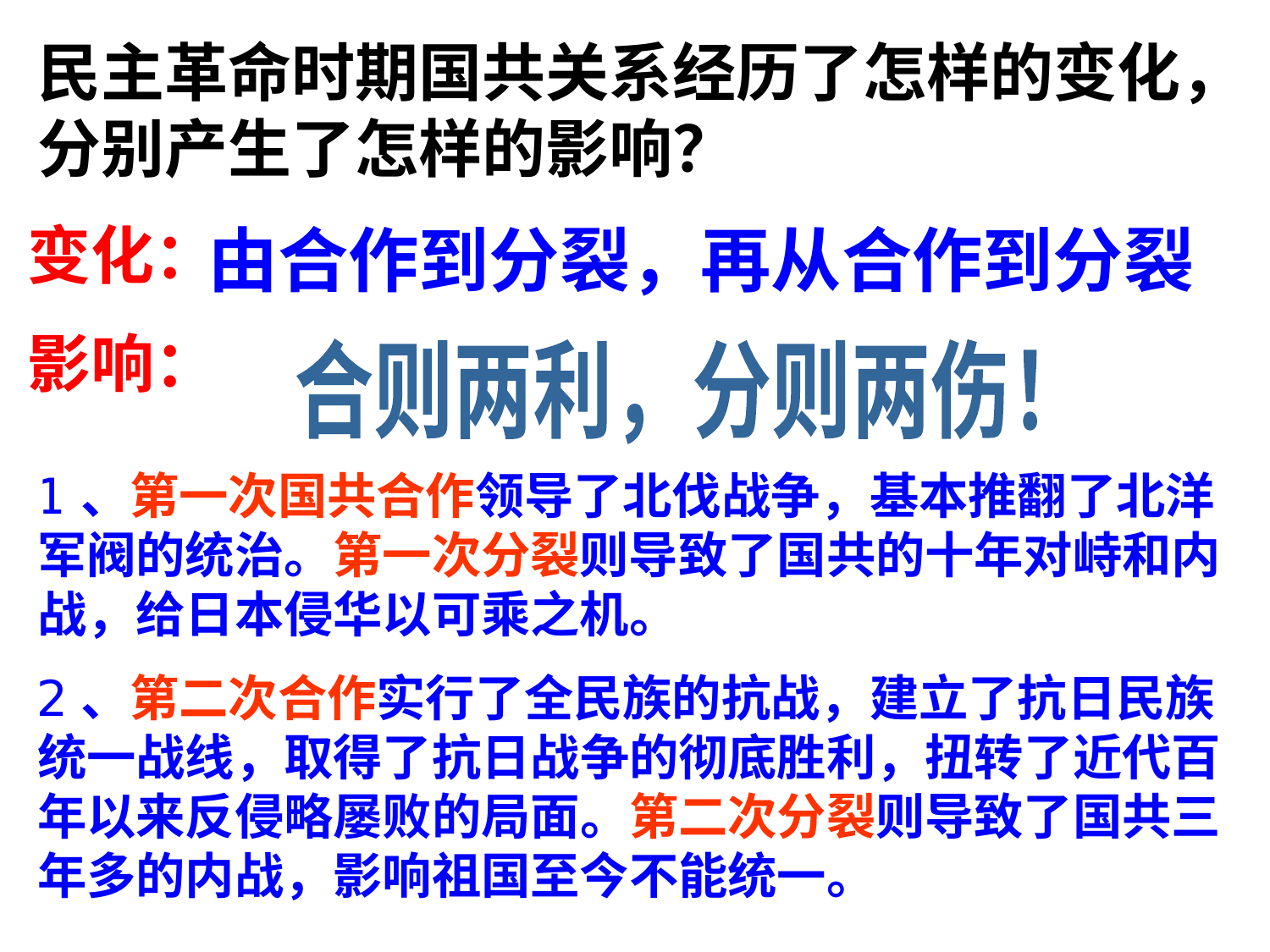

民主革命时期国共关系经历了怎样的变化，分别产生了怎样的影响？
变化：
影响：
由合作到分裂，再从合作到分裂
合则两利，分则两伤！
1、第一次国共合作领导了北伐战争，基本推翻了北洋军阀的统治。第一次分裂则导致了国共的十年对峙和内战，给日本侵华以可乘之机。
2、第二次合作实行了全民族的抗战，建立了抗日民族统一战线，取得了抗日战争的彻底胜利，扭转了近代百年以来反侵略屡败的局面。第二次分裂则导致了国共三年多的内战，影响祖国至今不能统一。